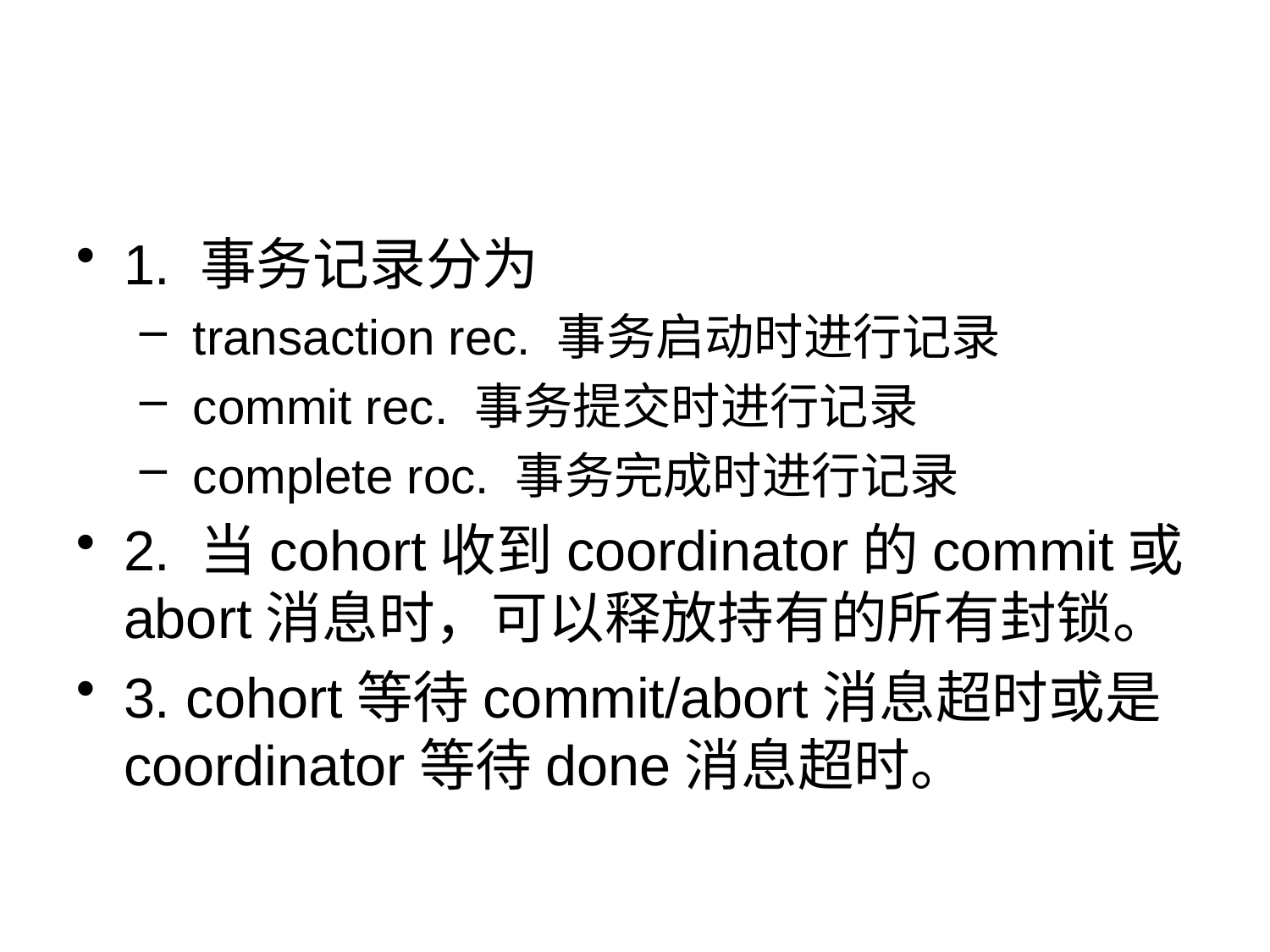

#
1. 事务记录分为
 transaction rec. 事务启动时进行记录
 commit rec. 事务提交时进行记录
 complete roc. 事务完成时进行记录
2. 当cohort收到coordinator的commit或abort消息时，可以释放持有的所有封锁。
3. cohort等待commit/abort消息超时或是coordinator等待done消息超时。